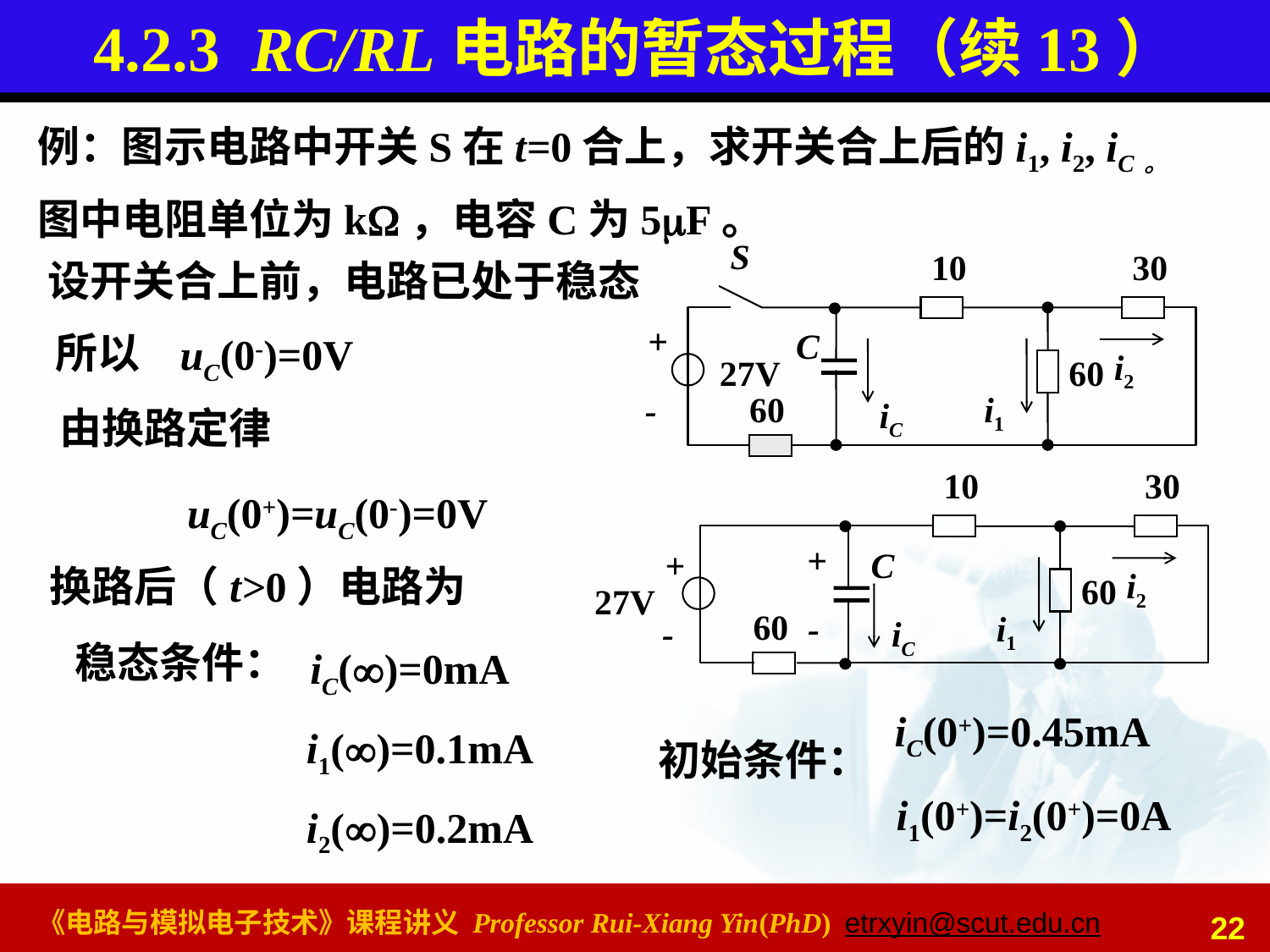

# 4.2.3  RC/RL电路的暂态过程（续13）
例：图示电路中开关S在t=0合上，求开关合上后的i1, i2, iC。图中电阻单位为kΩ，电容C为5μF。
S
10
30

+
C
i2

27V
60

60
i1
-
iC

设开关合上前，电路已处于稳态
所以
uC(0-)=0V
由换路定律
10
30

+
+
C
i2

60
27V

60

i1
-
-
iC

uC(0+)=uC(0-)=0V
换路后（t>0）电路为
稳态条件：
iC(∞)=0mA
iC(0+)=0.45mA
i1(∞)=0.1mA
初始条件：
i1(0+)=i2(0+)=0A
i2(∞)=0.2mA
22